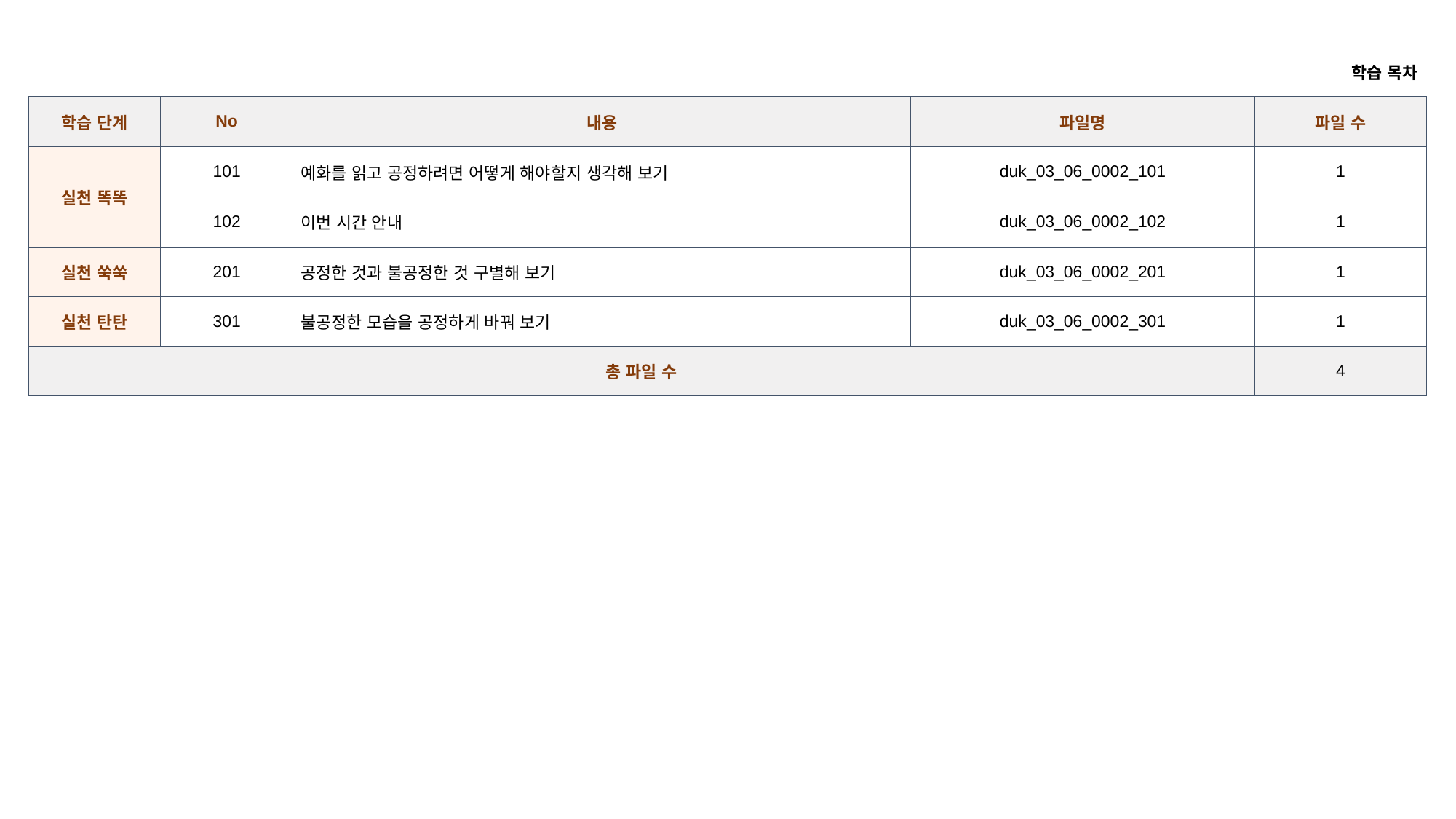

| 학습 목차 |  |  |  |  |
| --- | --- | --- | --- | --- |
| 학습 단계 | No | 내용 | 파일명 | 파일 수 |
| 실천 똑똑 | 101 | 예화를 읽고 공정하려면 어떻게 해야할지 생각해 보기 | duk\_03\_06\_0002\_101 | 1 |
|  | 102 | 이번 시간 안내 | duk\_03\_06\_0002\_102 | 1 |
| 실천 쑥쑥 | 201 | 공정한 것과 불공정한 것 구별해 보기 | duk\_03\_06\_0002\_201 | 1 |
| 실천 탄탄 | 301 | 불공정한 모습을 공정하게 바꿔 보기 | duk\_03\_06\_0002\_301 | 1 |
| 총 파일 수 |  |  |  | 4 |